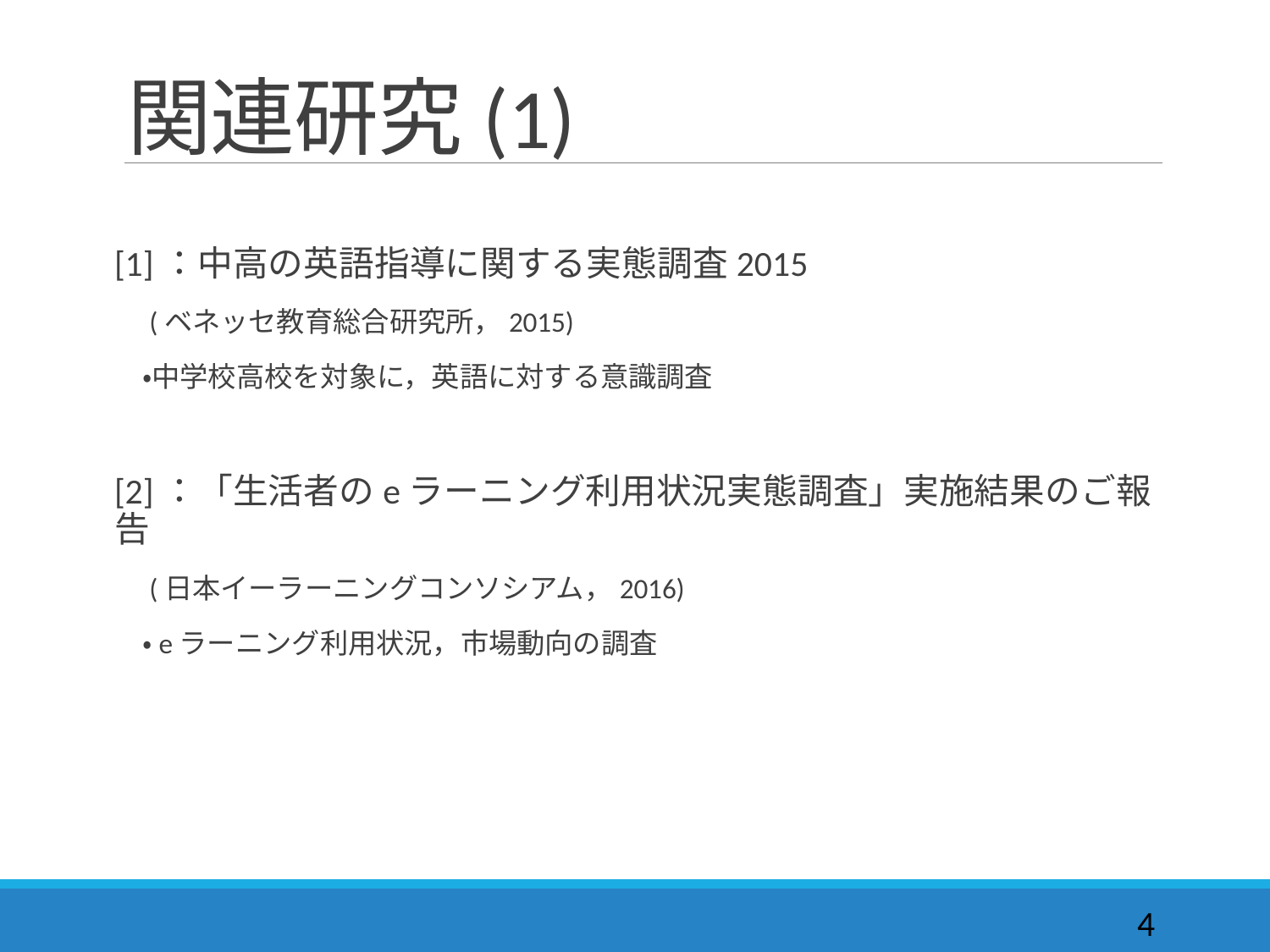

# 関連研究(1)

[1]：中高の英語指導に関する実態調査2015
　(ベネッセ教育総合研究所，2015)
　・中学校高校を対象に，英語に対する意識調査

[2]：「生活者のeラーニング利用状況実態調査」実施結果のご報告
　(日本イーラーニングコンソシアム，2016)
　・eラーニング利用状況，市場動向の調査

4